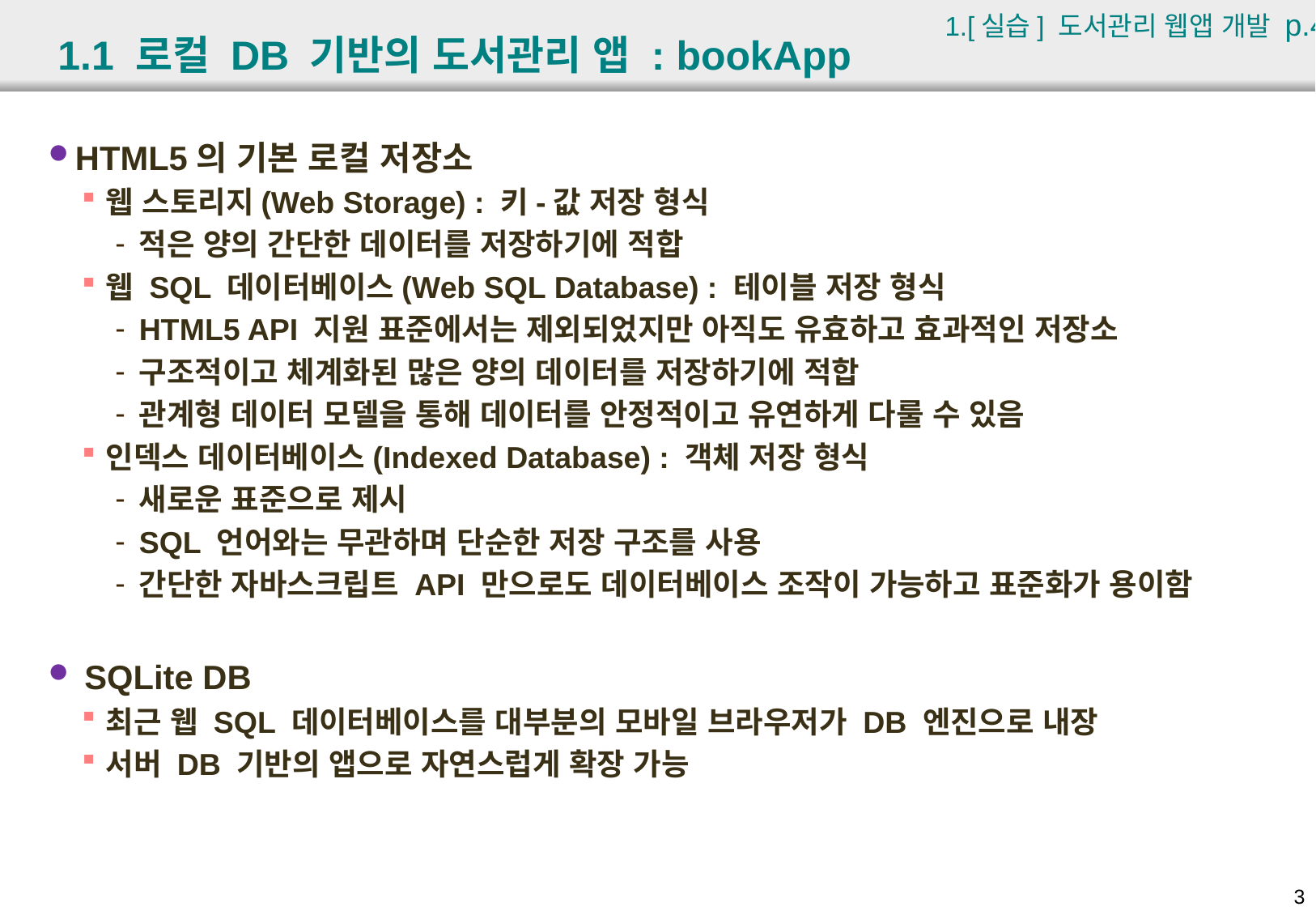

1.[실습] 도서관리 웹앱 개발 p.448
# 1.1 로컬 DB 기반의 도서관리 앱 : bookApp
HTML5의 기본 로컬 저장소
웹 스토리지(Web Storage) : 키-값 저장 형식
적은 양의 간단한 데이터를 저장하기에 적합
웹 SQL 데이터베이스(Web SQL Database) : 테이블 저장 형식
HTML5 API 지원 표준에서는 제외되었지만 아직도 유효하고 효과적인 저장소
구조적이고 체계화된 많은 양의 데이터를 저장하기에 적합
관계형 데이터 모델을 통해 데이터를 안정적이고 유연하게 다룰 수 있음
인덱스 데이터베이스(Indexed Database) : 객체 저장 형식
새로운 표준으로 제시
SQL 언어와는 무관하며 단순한 저장 구조를 사용
간단한 자바스크립트 API 만으로도 데이터베이스 조작이 가능하고 표준화가 용이함

 SQLite DB
최근 웹 SQL 데이터베이스를 대부분의 모바일 브라우저가 DB 엔진으로 내장
서버 DB 기반의 앱으로 자연스럽게 확장 가능